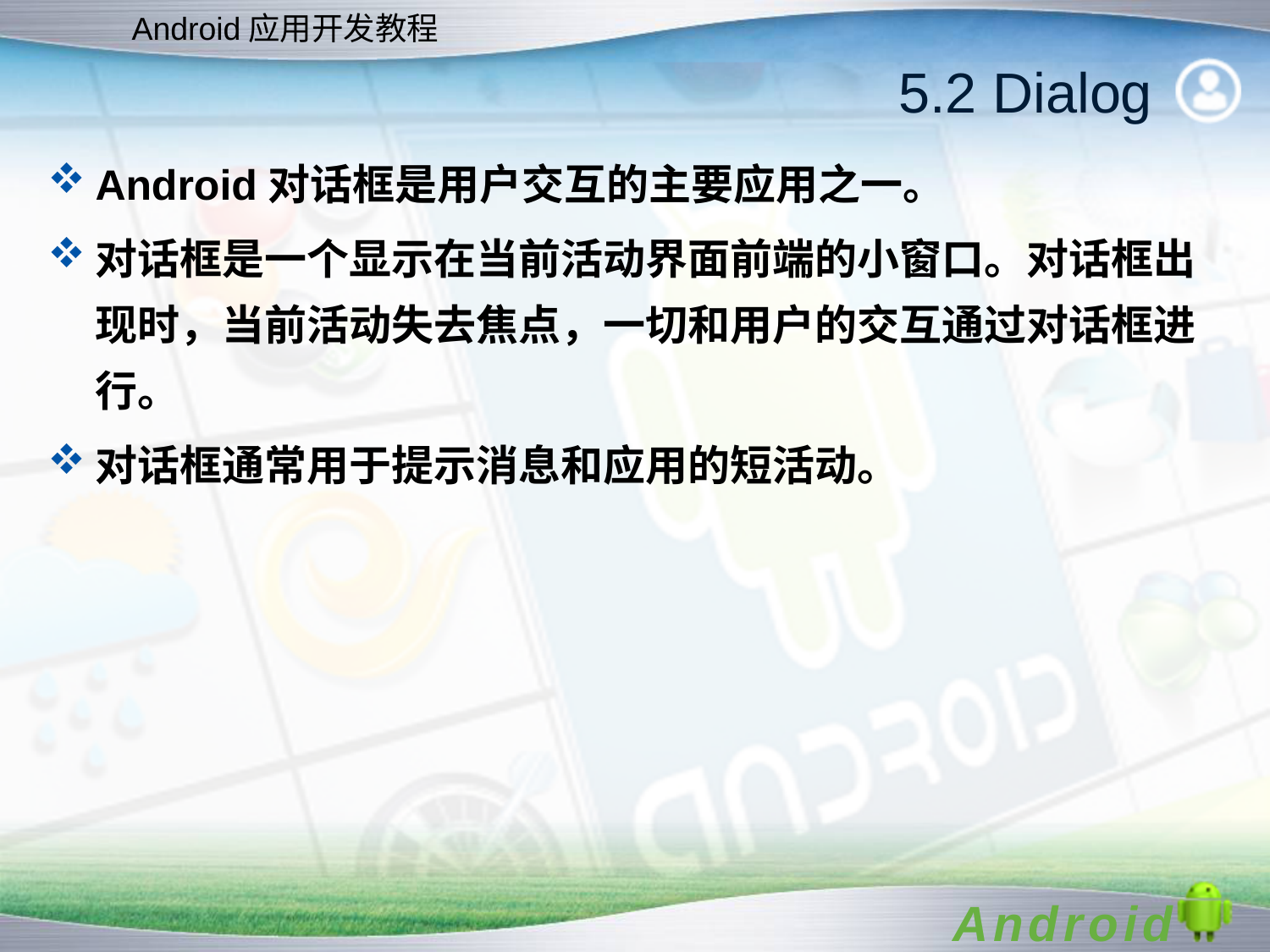

# 5.2 Dialog
Android对话框是用户交互的主要应用之一。
对话框是一个显示在当前活动界面前端的小窗口。对话框出现时，当前活动失去焦点，一切和用户的交互通过对话框进行。
对话框通常用于提示消息和应用的短活动。